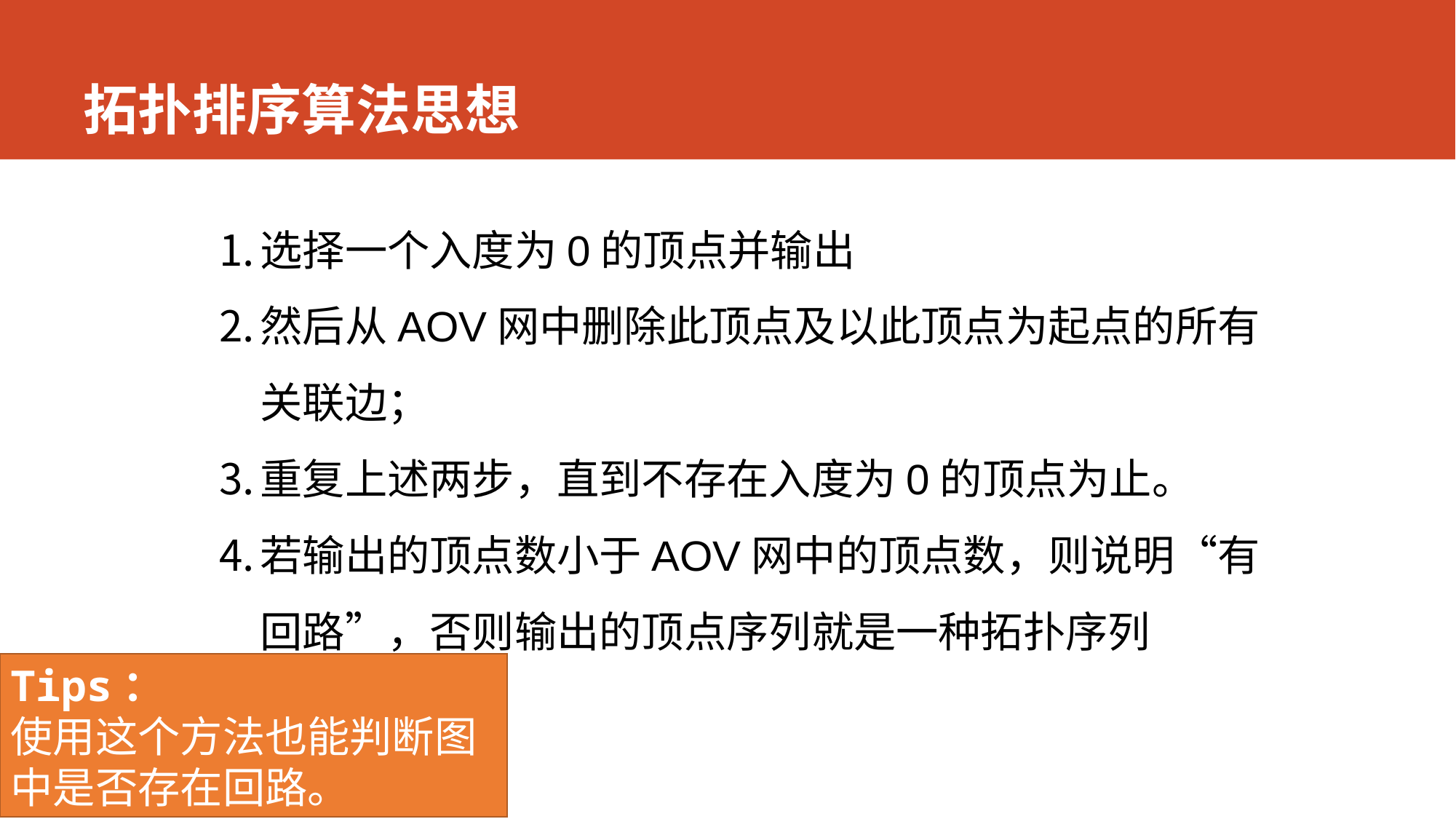

# 拓扑排序算法思想
选择一个入度为0的顶点并输出
然后从AOV网中删除此顶点及以此顶点为起点的所有关联边；
重复上述两步，直到不存在入度为0的顶点为止。
若输出的顶点数小于AOV网中的顶点数，则说明“有回路”，否则输出的顶点序列就是一种拓扑序列
Tips：
使用这个方法也能判断图中是否存在回路。